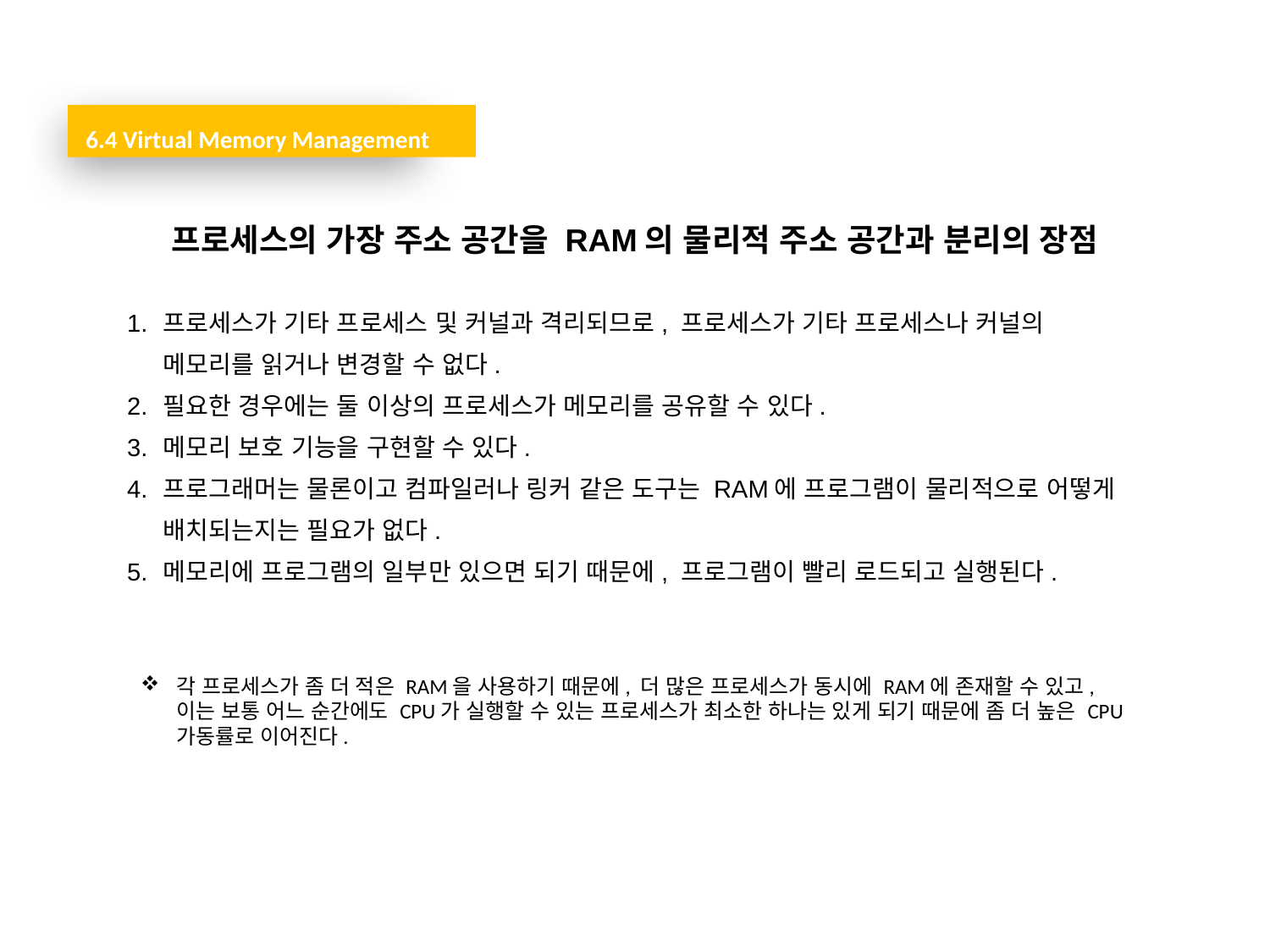

6.4 Virtual Memory Management
프로세스의 가장 주소 공간을 RAM의 물리적 주소 공간과 분리의 장점

프로세스가 기타 프로세스 및 커널과 격리되므로, 프로세스가 기타 프로세스나 커널의 메모리를 읽거나 변경할 수 없다.
필요한 경우에는 둘 이상의 프로세스가 메모리를 공유할 수 있다.
메모리 보호 기능을 구현할 수 있다.
프로그래머는 물론이고 컴파일러나 링커 같은 도구는 RAM에 프로그램이 물리적으로 어떻게 배치되는지는 필요가 없다.
메모리에 프로그램의 일부만 있으면 되기 때문에, 프로그램이 빨리 로드되고 실행된다.
각 프로세스가 좀 더 적은 RAM을 사용하기 때문에, 더 많은 프로세스가 동시에 RAM에 존재할 수 있고, 이는 보통 어느 순간에도 CPU가 실행할 수 있는 프로세스가 최소한 하나는 있게 되기 때문에 좀 더 높은 CPU 가동률로 이어진다.